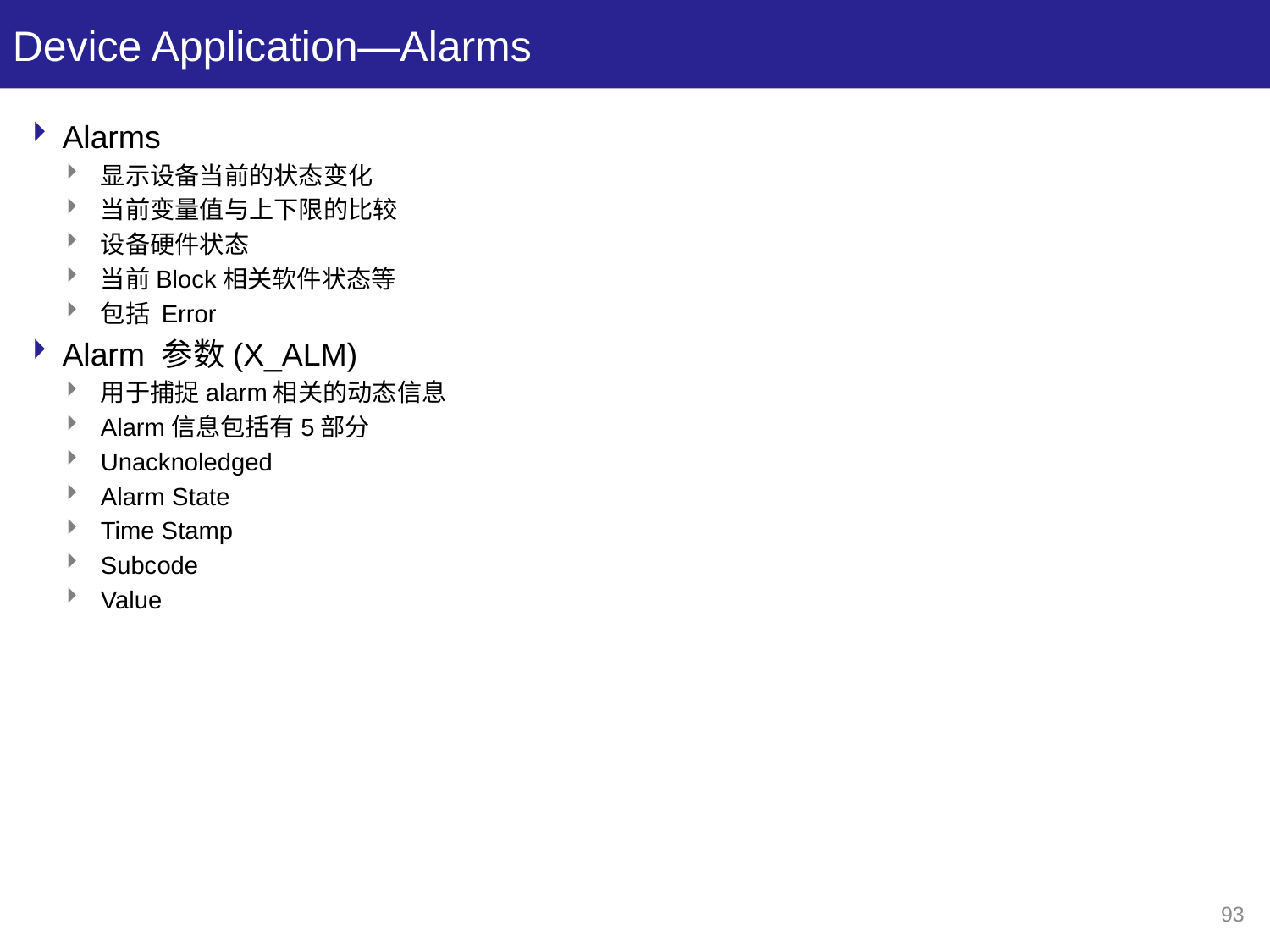

# Device Application—Alarms
Alarms
显示设备当前的状态变化
当前变量值与上下限的比较
设备硬件状态
当前Block相关软件状态等
包括 Error
Alarm 参数(X_ALM)
用于捕捉alarm相关的动态信息
Alarm信息包括有5部分
Unacknoledged
Alarm State
Time Stamp
Subcode
Value

93